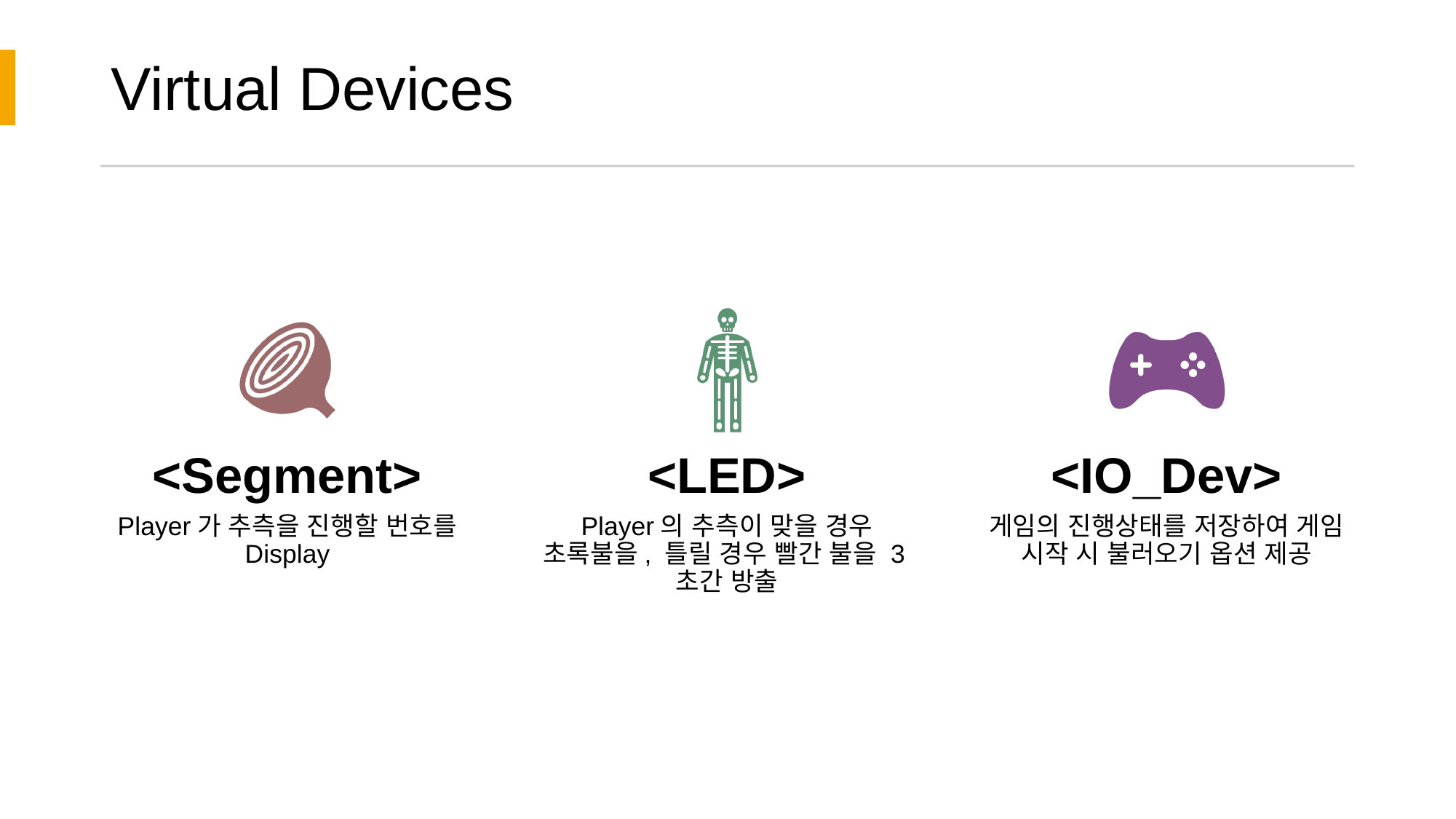

# Virtual Devices

<Segment>
Player가 추측을 진행할 번호를 Display
<LED>
Player의 추측이 맞을 경우 초록불을, 틀릴 경우 빨간 불을 3초간 방출
<IO_Dev>
게임의 진행상태를 저장하여 게임 시작 시 불러오기 옵션 제공